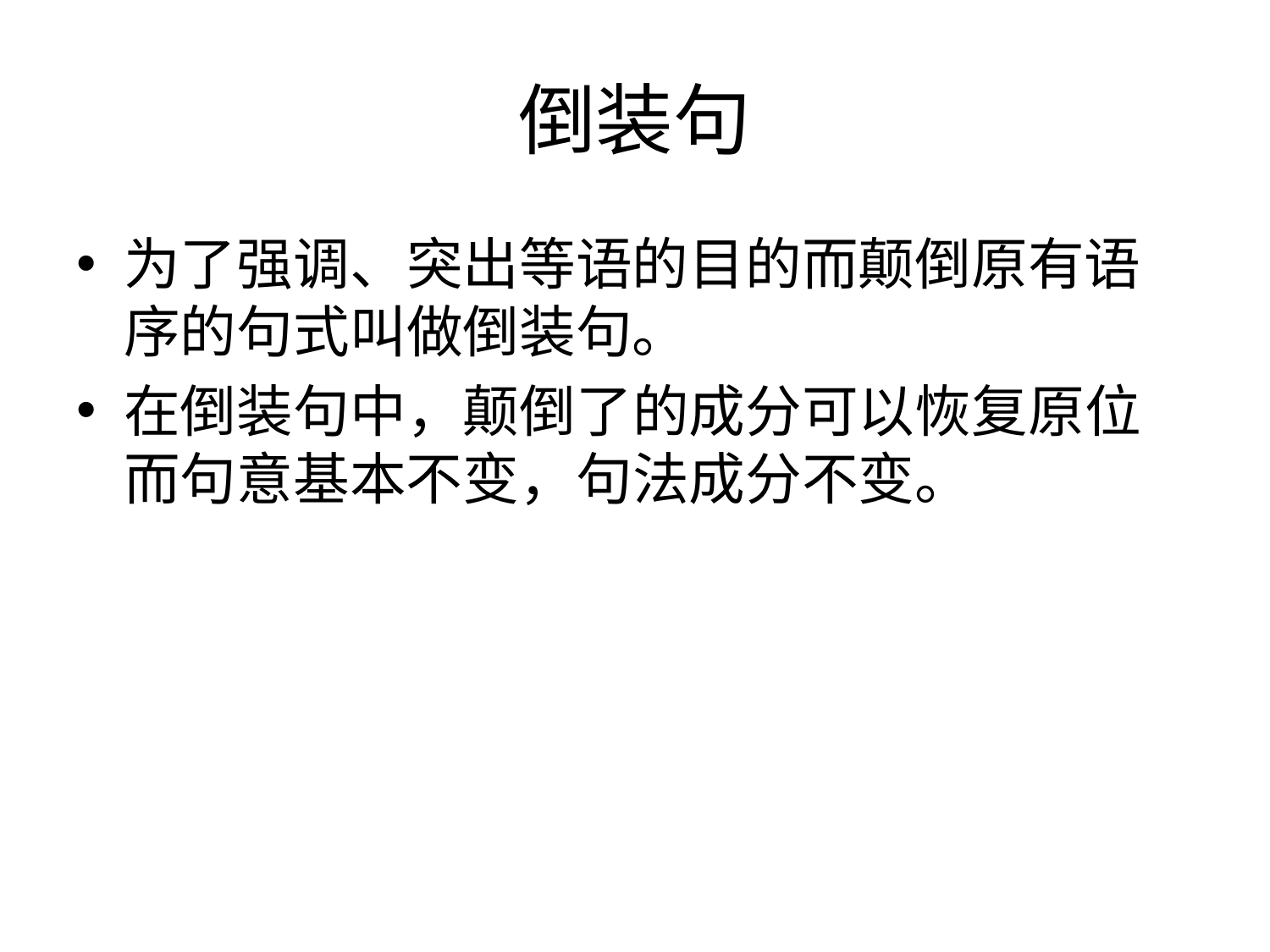

# 倒装句
为了强调、突出等语的目的而颠倒原有语序的句式叫做倒装句。
在倒装句中，颠倒了的成分可以恢复原位而句意基本不变，句法成分不变。